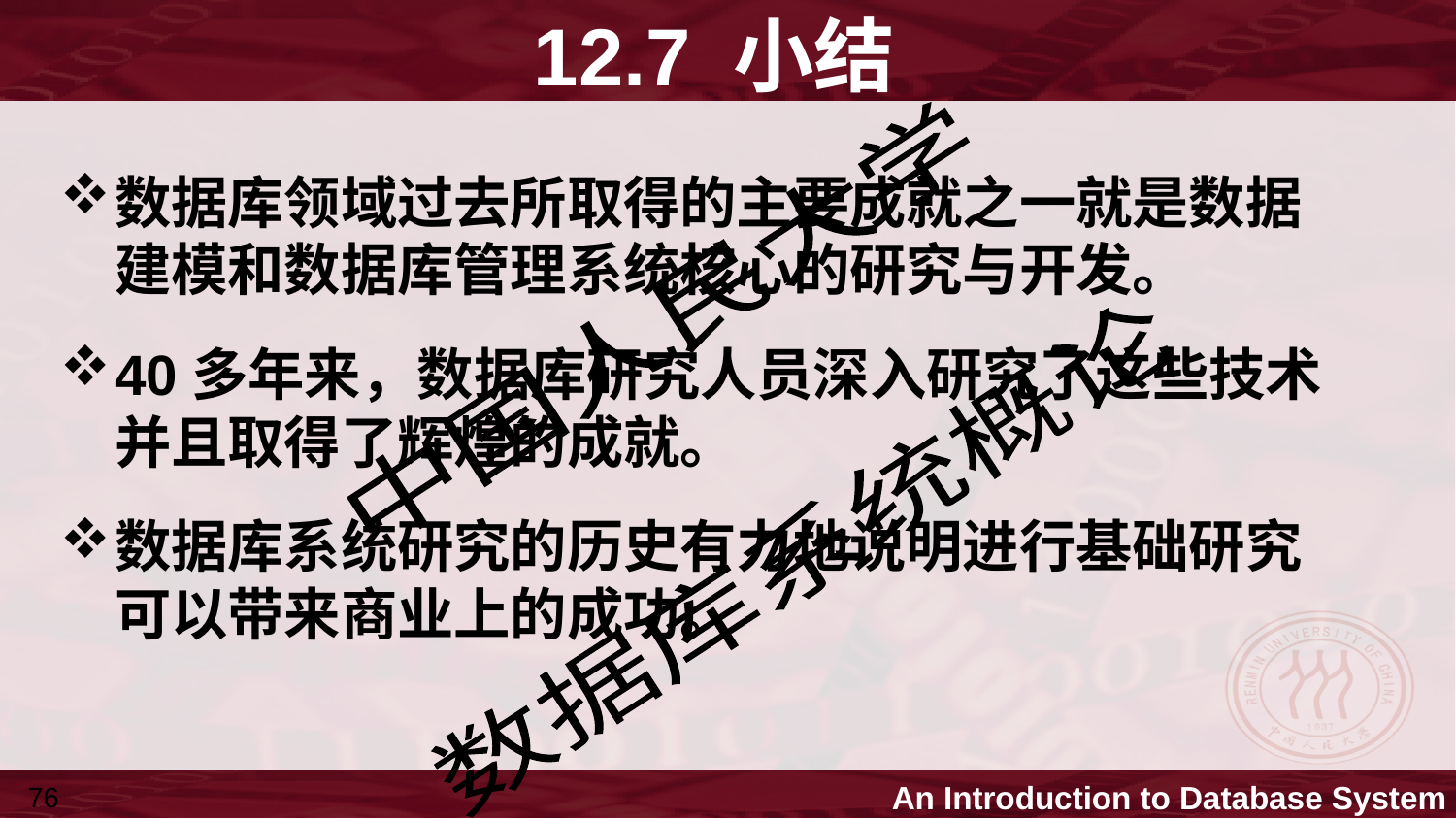

# 12.7 小结
数据库领域过去所取得的主要成就之一就是数据建模和数据库管理系统核心的研究与开发。
40多年来，数据库研究人员深入研究了这些技术并且取得了辉煌的成就。
数据库系统研究的历史有力地说明进行基础研究可以带来商业上的成功。

76